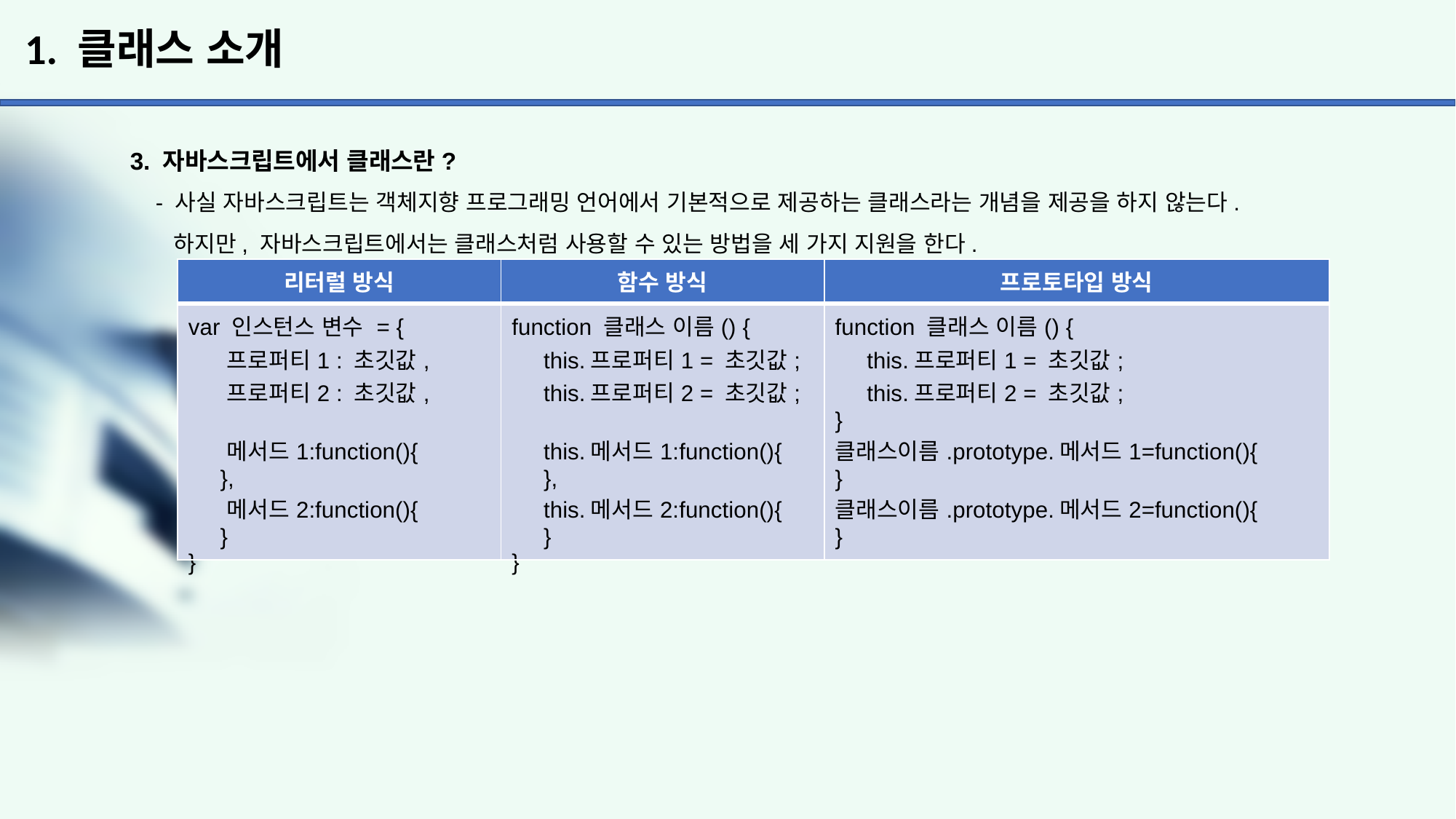

# 1. 클래스 소개
3. 자바스크립트에서 클래스란?
    - 사실 자바스크립트는 객체지향 프로그래밍 언어에서 기본적으로 제공하는 클래스라는 개념을 제공을 하지 않는다.
      하지만, 자바스크립트에서는 클래스처럼 사용할 수 있는 방법을 세 가지 지원을 한다.
| 리터럴 방식 | 함수 방식 | 프로토타입 방식 |
| --- | --- | --- |
| var 인스턴스 변수 = { 프로퍼티1 : 초깃값, 프로퍼티2 : 초깃값, 메서드1:function(){ }, 메서드2:function(){ } } | function 클래스 이름() { this.프로퍼티1 = 초깃값; this.프로퍼티2 = 초깃값; this.메서드1:function(){ }, this.메서드2:function(){ } } | function 클래스 이름() { this.프로퍼티1 = 초깃값; this.프로퍼티2 = 초깃값; } 클래스이름.prototype.메서드1=function(){ } 클래스이름.prototype.메서드2=function(){ } |